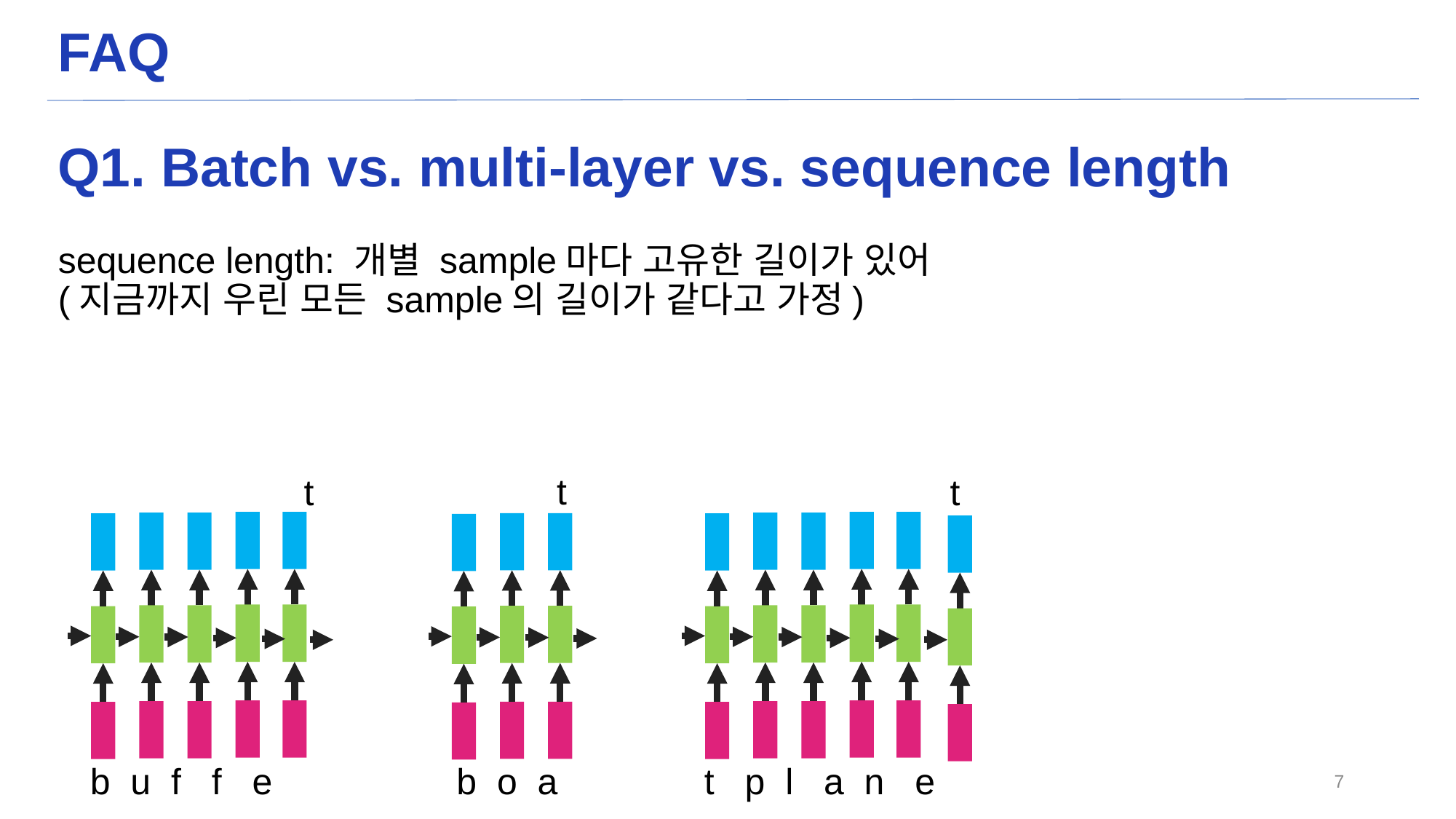

# FAQ
Q1. Batch vs. multi-layer vs. sequence length
sequence length: 개별 sample마다 고유한 길이가 있어
(지금까지 우린 모든 sample의 길이가 같다고 가정)
t
t
t

b  o  a
b  u  f   f   e
t   p  l   a  n   e
7